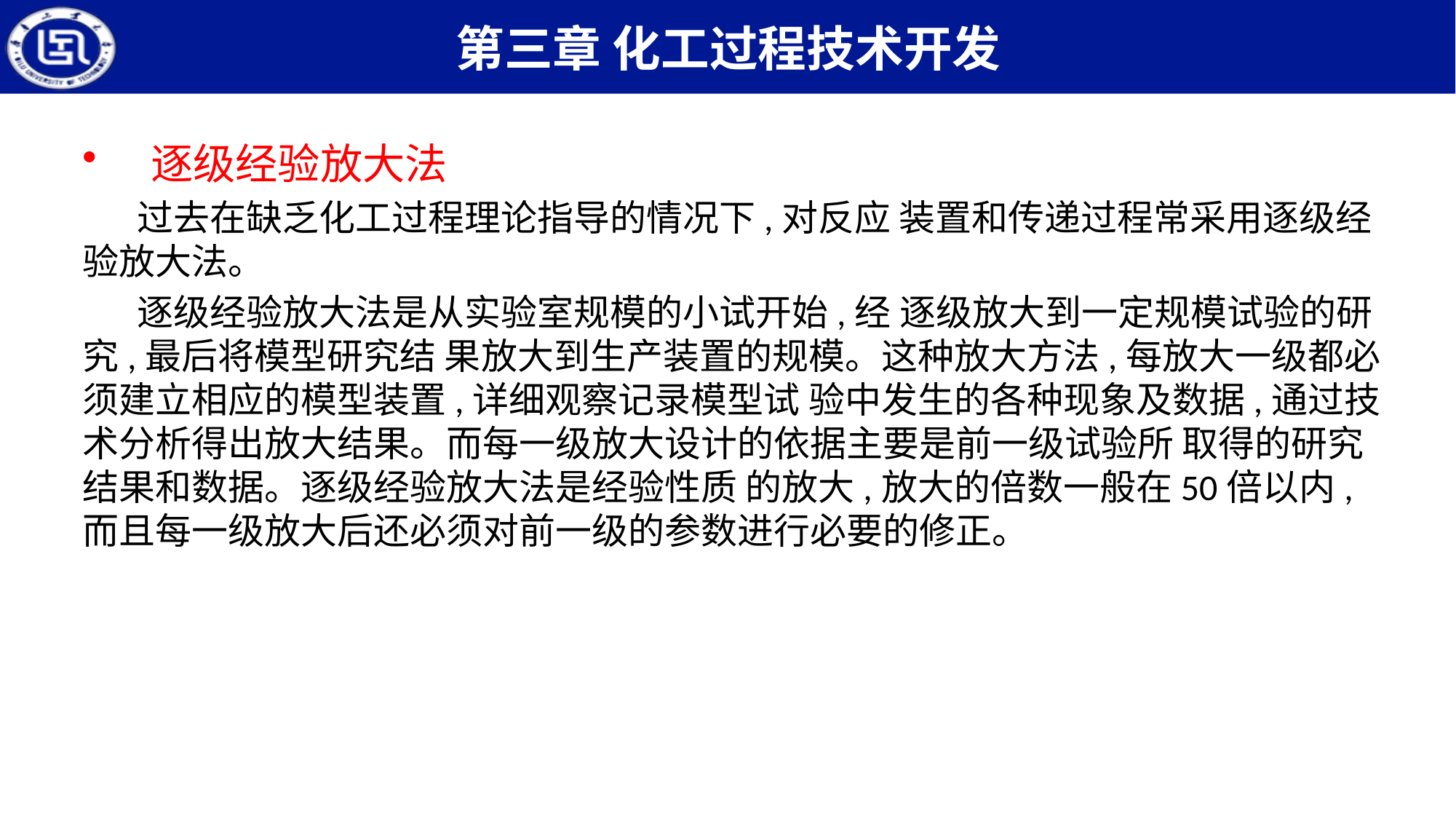

逐级经验放大法
过去在缺乏化工过程理论指导的情况下,对反应 装置和传递过程常采用逐级经验放大法。
逐级经验放大法是从实验室规模的小试开始,经 逐级放大到一定规模试验的研究,最后将模型研究结 果放大到生产装置的规模。这种放大方法,每放大一级都必须建立相应的模型装置,详细观察记录模型试 验中发生的各种现象及数据,通过技术分析得出放大结果。而每一级放大设计的依据主要是前一级试验所 取得的研究结果和数据。逐级经验放大法是经验性质 的放大,放大的倍数一般在50倍以内,而且每一级放大后还必须对前一级的参数进行必要的修正。